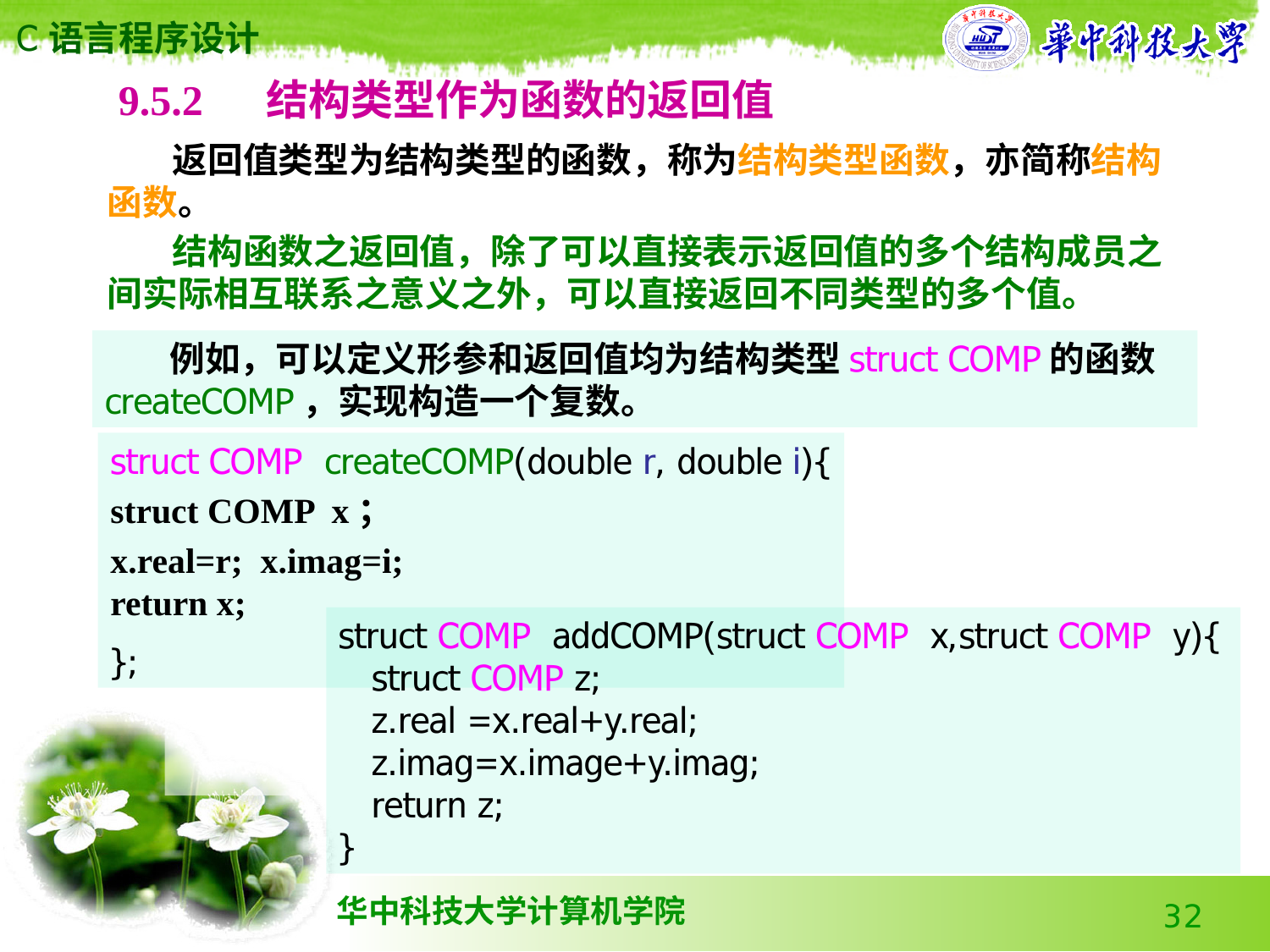

9.5.2 　结构类型作为函数的返回值
       返回值类型为结构类型的函数，称为结构类型函数，亦简称结构函数。
       结构函数之返回值，除了可以直接表示返回值的多个结构成员之间实际相互联系之意义之外，可以直接返回不同类型的多个值。
       例如，可以定义形参和返回值均为结构类型 struct COMP的函数createCOMP，实现构造一个复数。
struct COMP  createCOMP(double r, double i){
struct COMP  x；
x.real=r;  x.imag=i;
return x;

};

struct COMP  addCOMP(struct COMP  x,struct COMP  y){
   struct COMP z;
   z.real =x.real+y.real;
   z.imag=x.image+y.imag;
   return z;
}
32